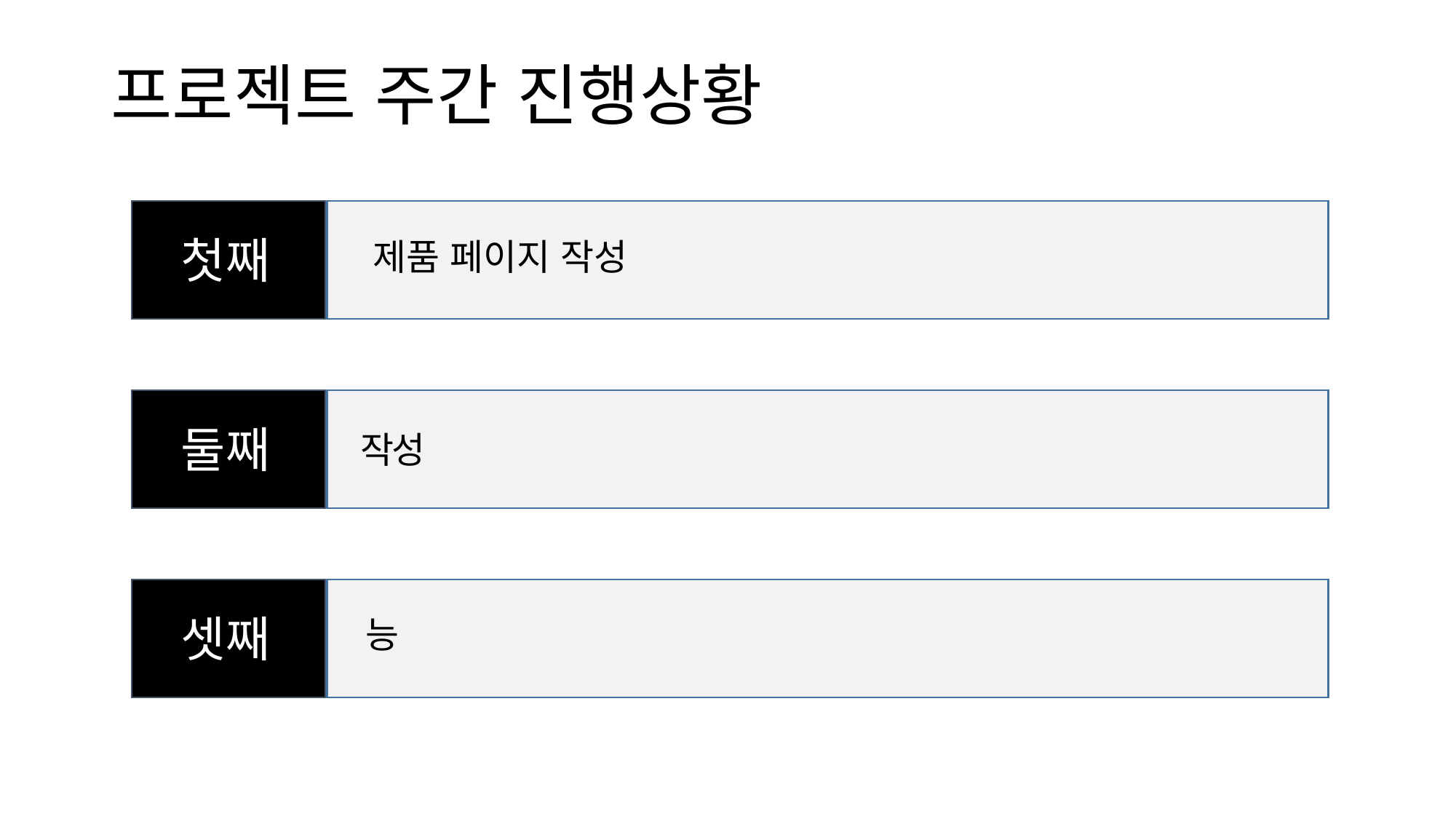

# 프로젝트 주간 진행상황

첫째
제품 페이지 작성

둘째
작성

셋째
능